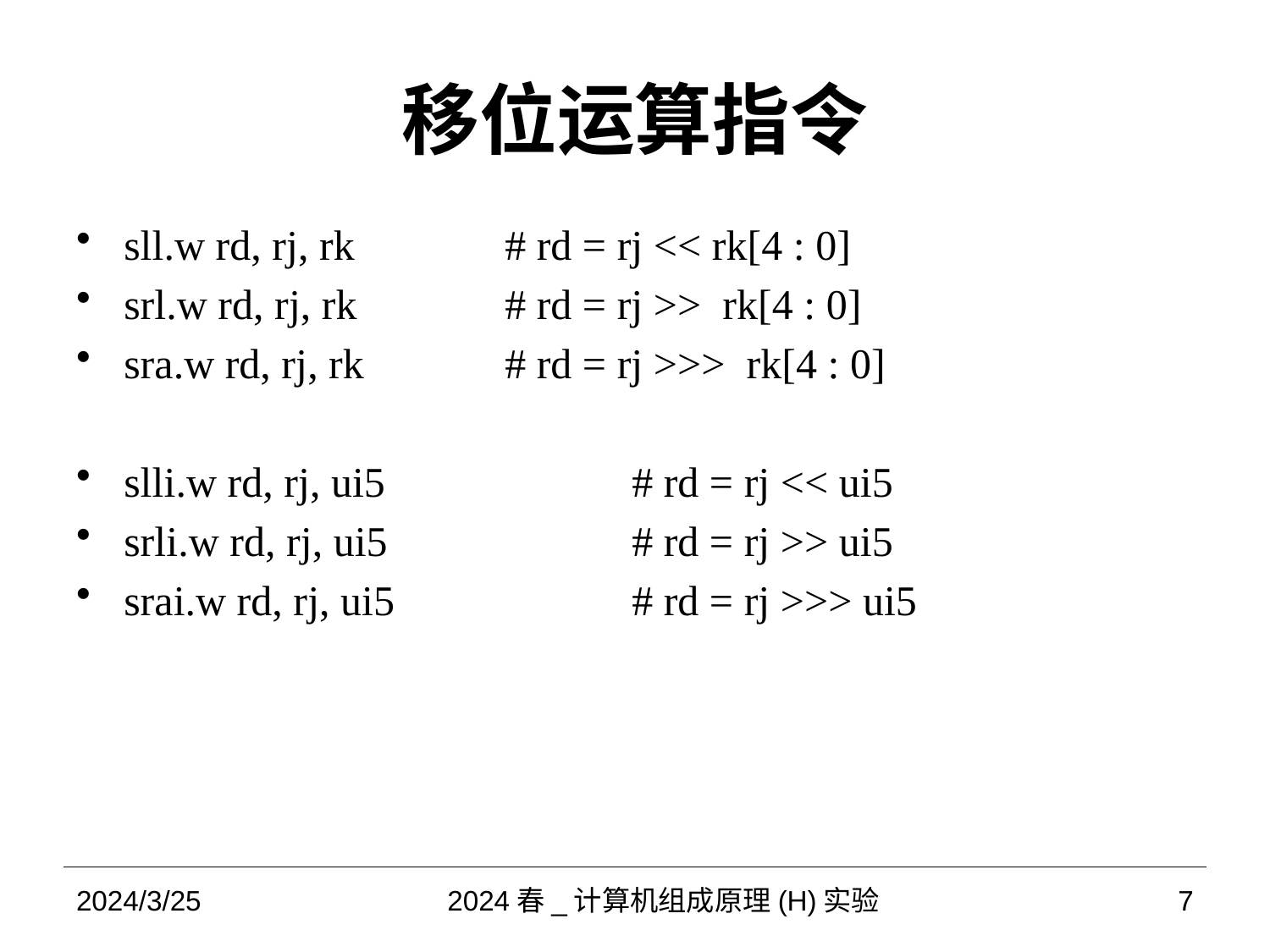

# 移位运算指令
sll.w rd, rj, rk		# rd = rj << rk[4 : 0]
srl.w rd, rj, rk		# rd = rj >>  rk[4 : 0]
sra.w rd, rj, rk		# rd = rj >>>  rk[4 : 0]

slli.w rd, rj, ui5		# rd = rj << ui5
srli.w rd, rj, ui5		# rd = rj >> ui5
srai.w rd, rj, ui5		# rd = rj >>> ui5

2024/3/25
2024春_计算机组成原理(H)实验
7